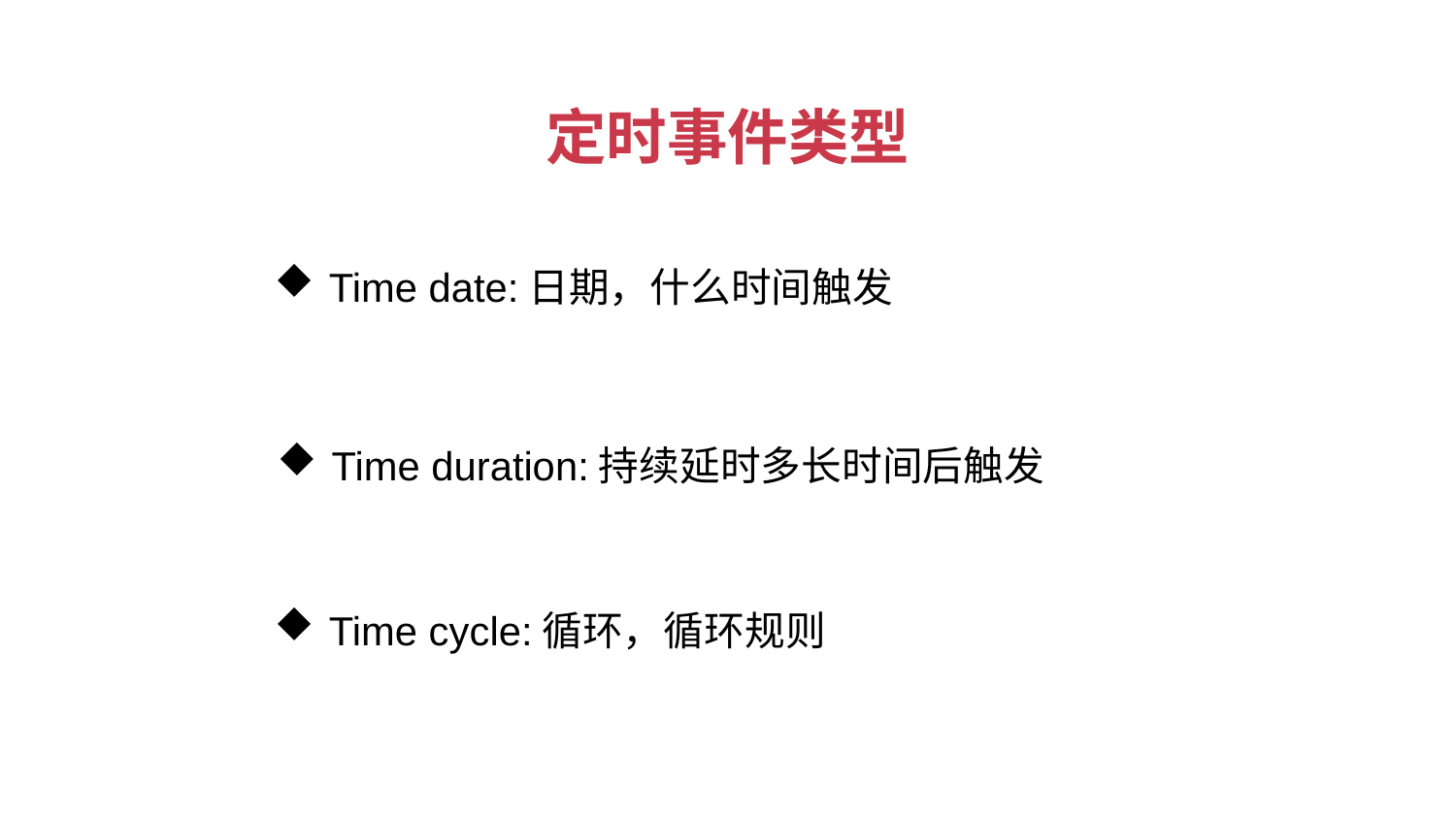

定时事件类型
Time date:日期，什么时间触发
Time duration:持续延时多长时间后触发
Time cycle:循环，循环规则